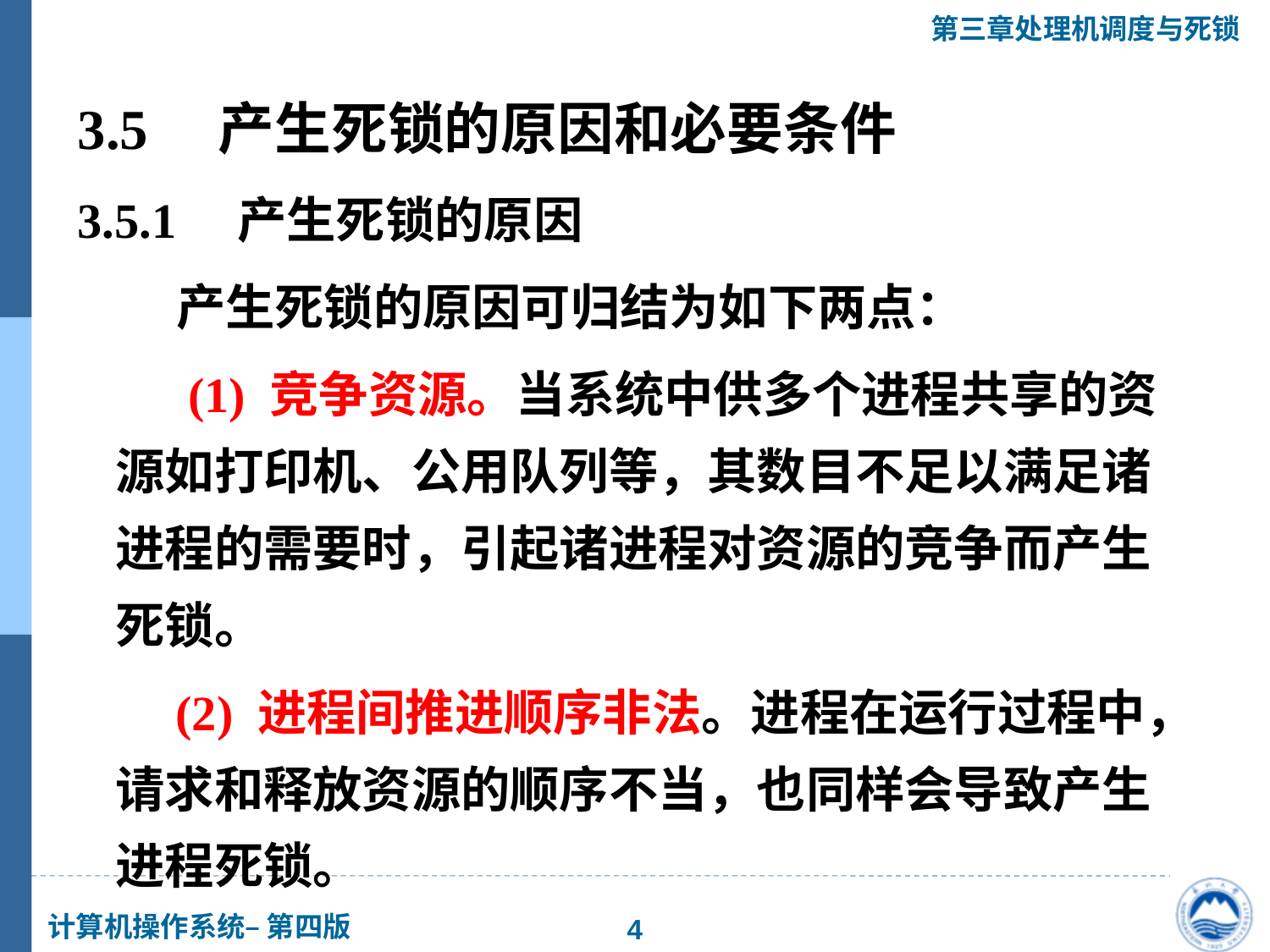

3.5　产生死锁的原因和必要条件
3.5.1　产生死锁的原因
　　产生死锁的原因可归结为如下两点：
　　(1) 竞争资源。当系统中供多个进程共享的资源如打印机、公用队列等，其数目不足以满足诸进程的需要时，引起诸进程对资源的竞争而产生死锁。
        (2) 进程间推进顺序非法。进程在运行过程中，请求和释放资源的顺序不当，也同样会导致产生进程死锁。